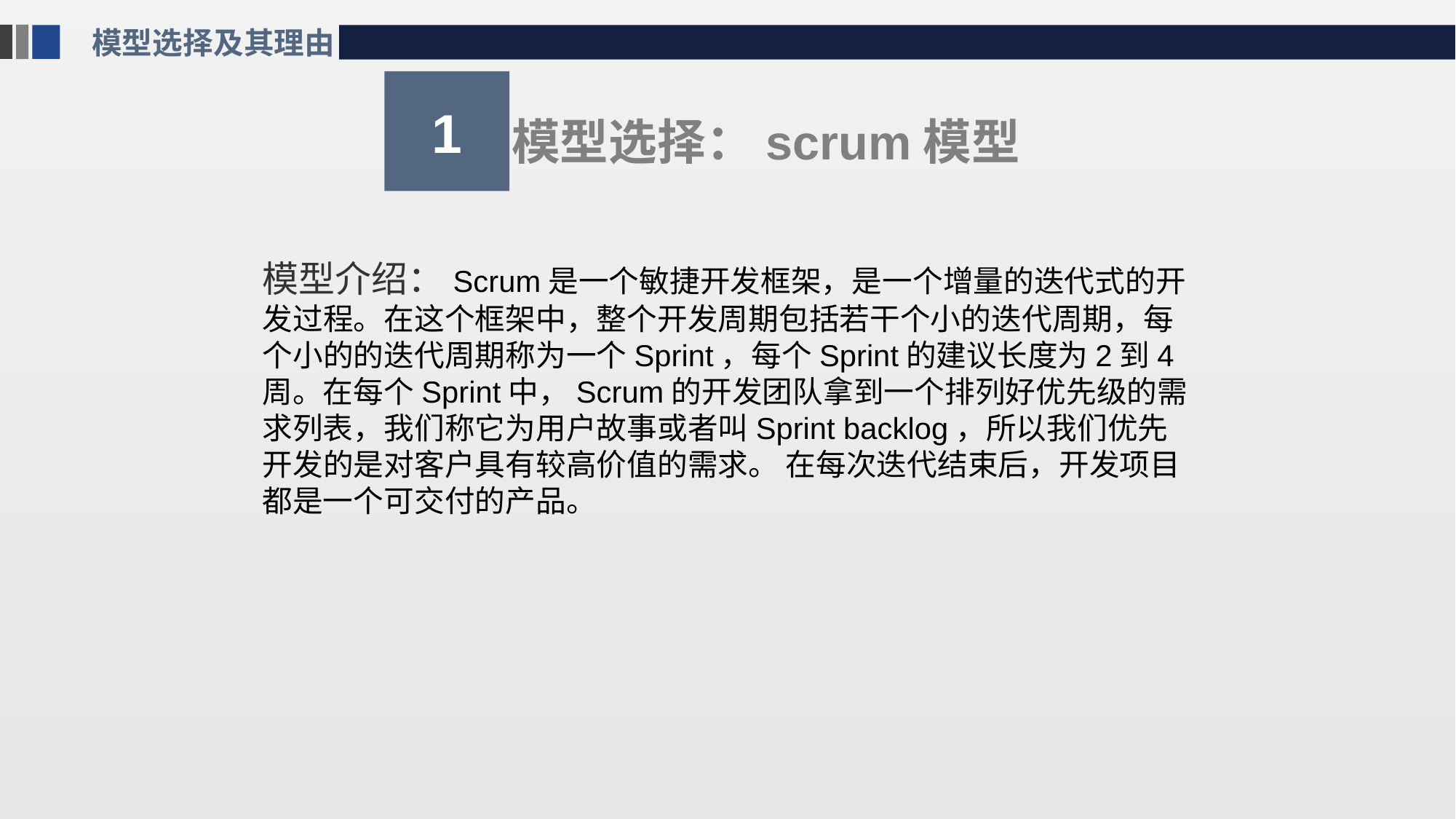

模型选择及其理由

1
模型选择：scrum模型
模型介绍：Scrum是一个敏捷开发框架，是一个增量的迭代式的开发过程。在这个框架中，整个开发周期包括若干个小的迭代周期，每个小的的迭代周期称为一个Sprint，每个Sprint的建议长度为2到4周。在每个Sprint中，Scrum的开发团队拿到一个排列好优先级的需求列表，我们称它为用户故事或者叫Sprint backlog，所以我们优先开发的是对客户具有较高价值的需求。 在每次迭代结束后，开发项目都是一个可交付的产品。